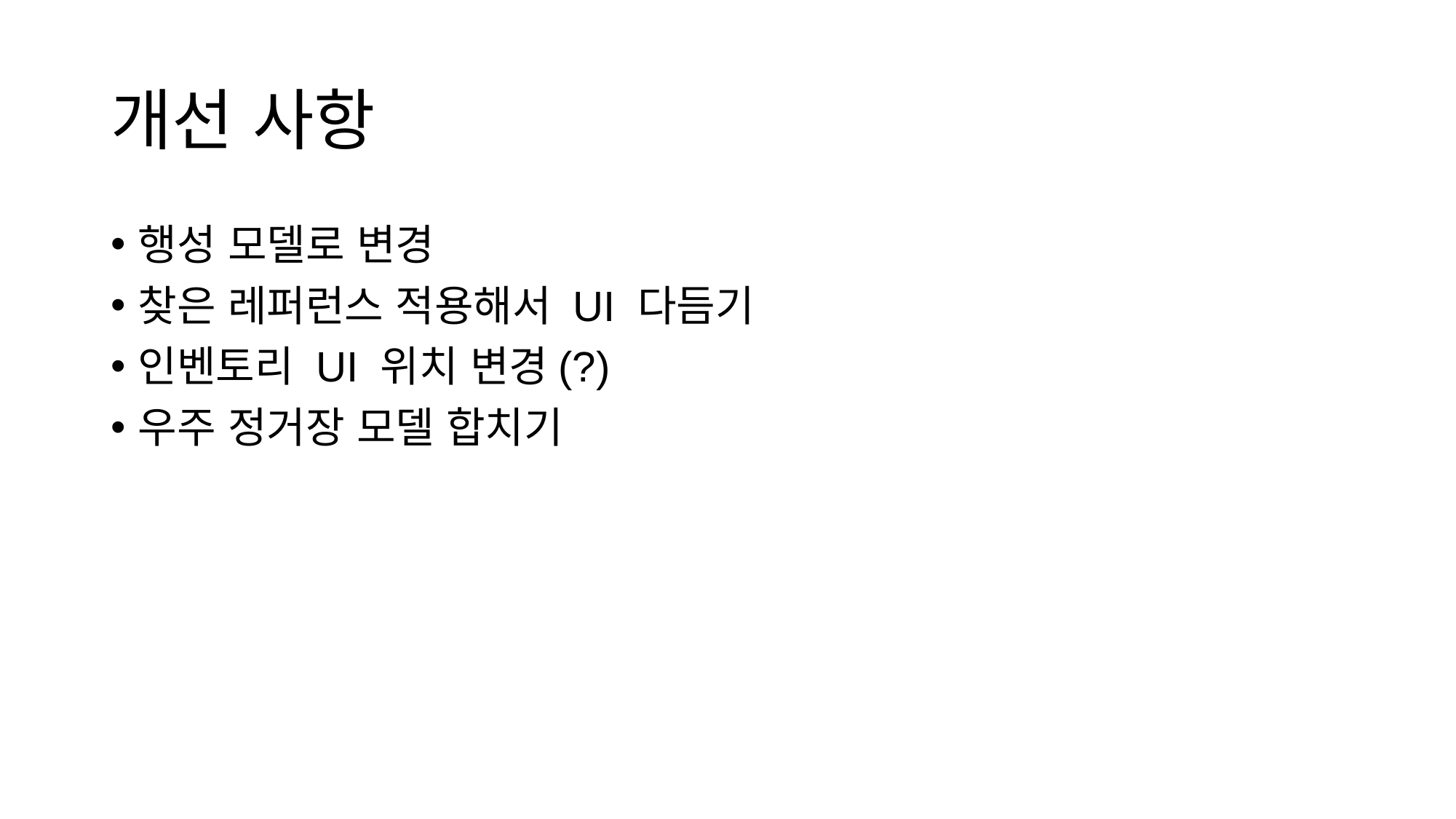

# 개선 사항
행성 모델로 변경
찾은 레퍼런스 적용해서 UI 다듬기
인벤토리 UI 위치 변경(?)
우주 정거장 모델 합치기